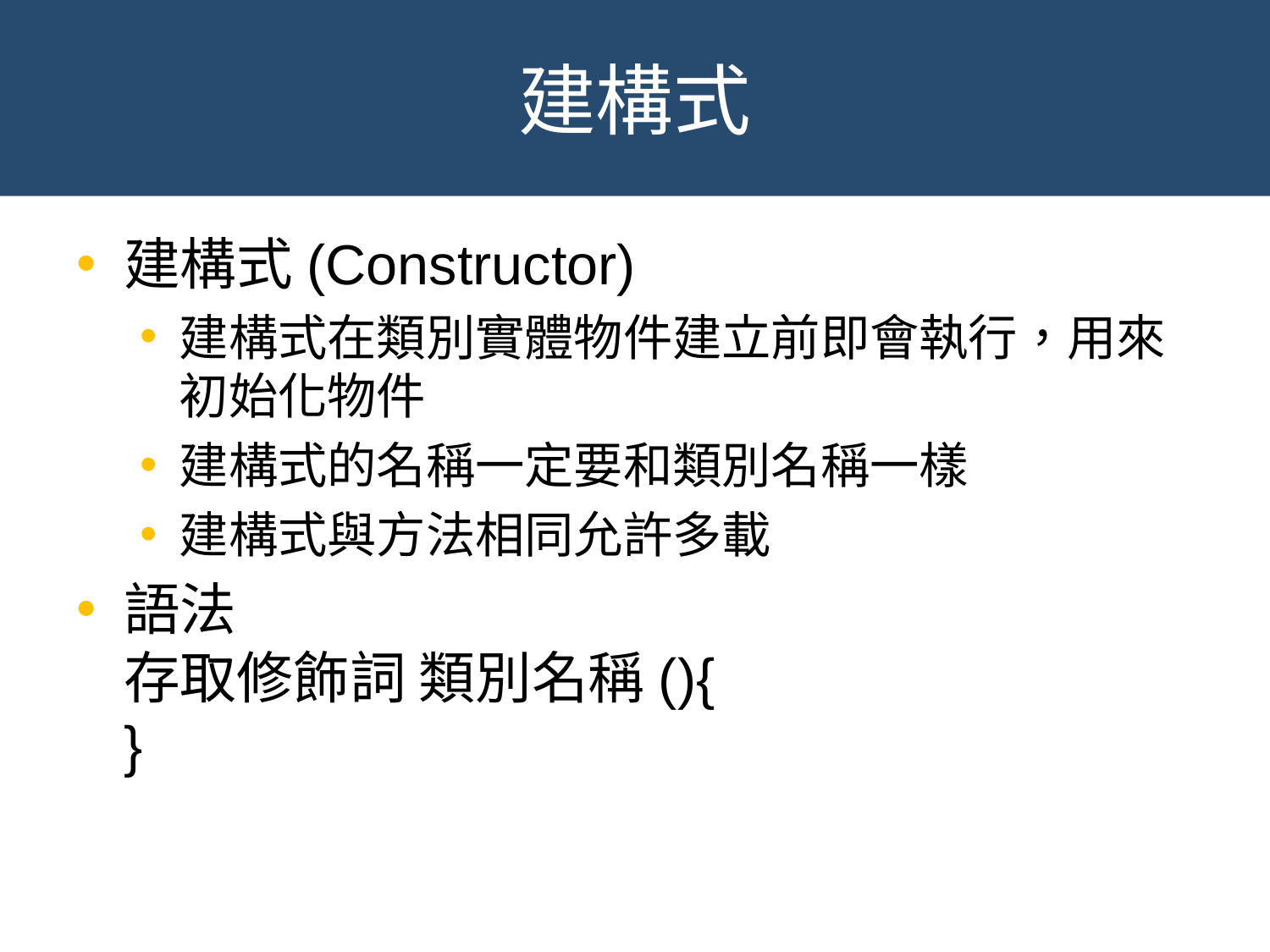

# 建構式
建構式(Constructor)
建構式在類別實體物件建立前即會執行，用來初始化物件
建構式的名稱一定要和類別名稱一樣
建構式與方法相同允許多載
語法
存取修飾詞 類別名稱(){
}